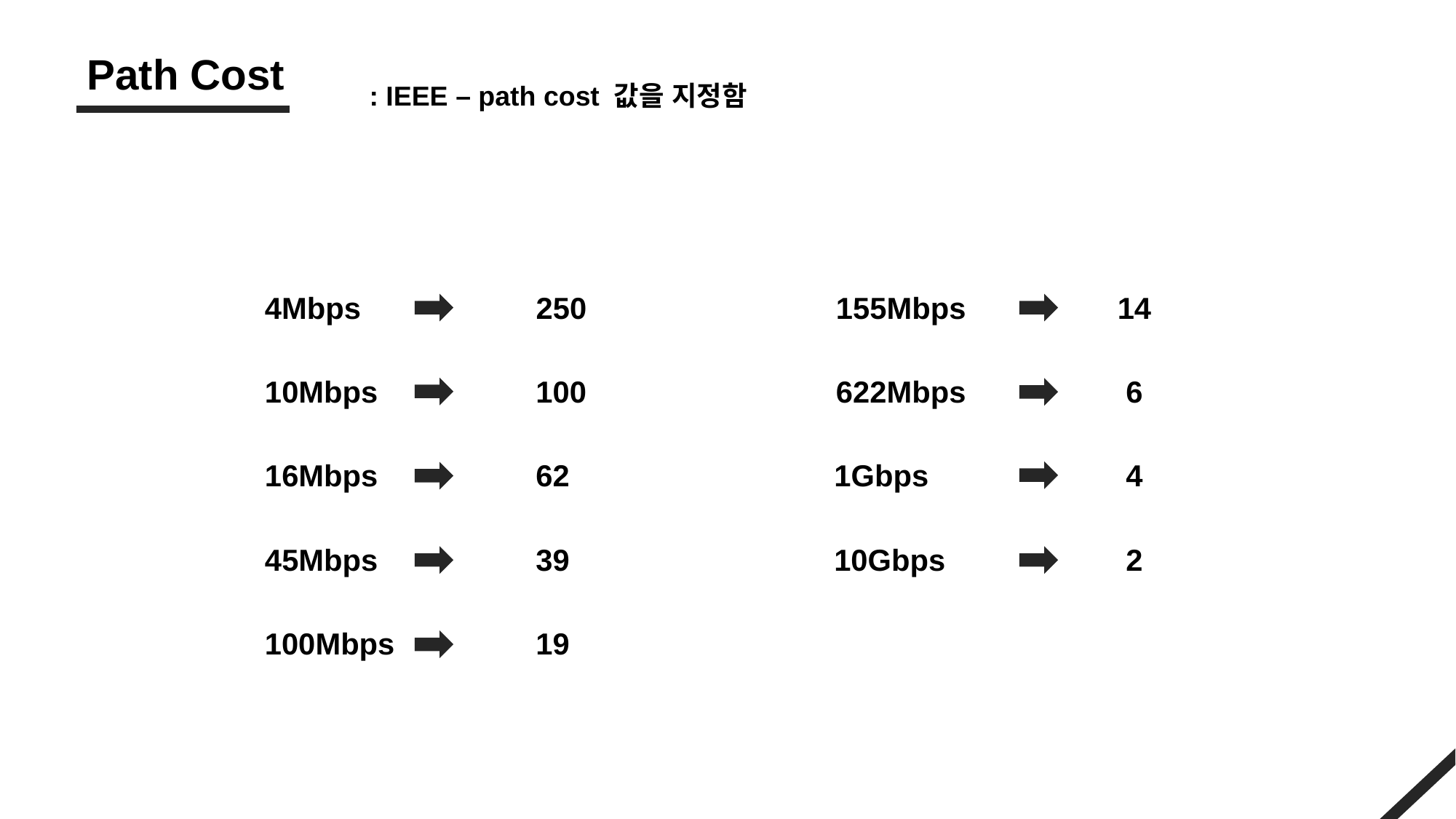

Path Cost
: IEEE – path cost 값을 지정함

4Mbps
250
155Mbps
14

100
6
10Mbps
622Mbps

62
4
16Mbps
1Gbps

39
2
45Mbps
10Gbps

19
100Mbps